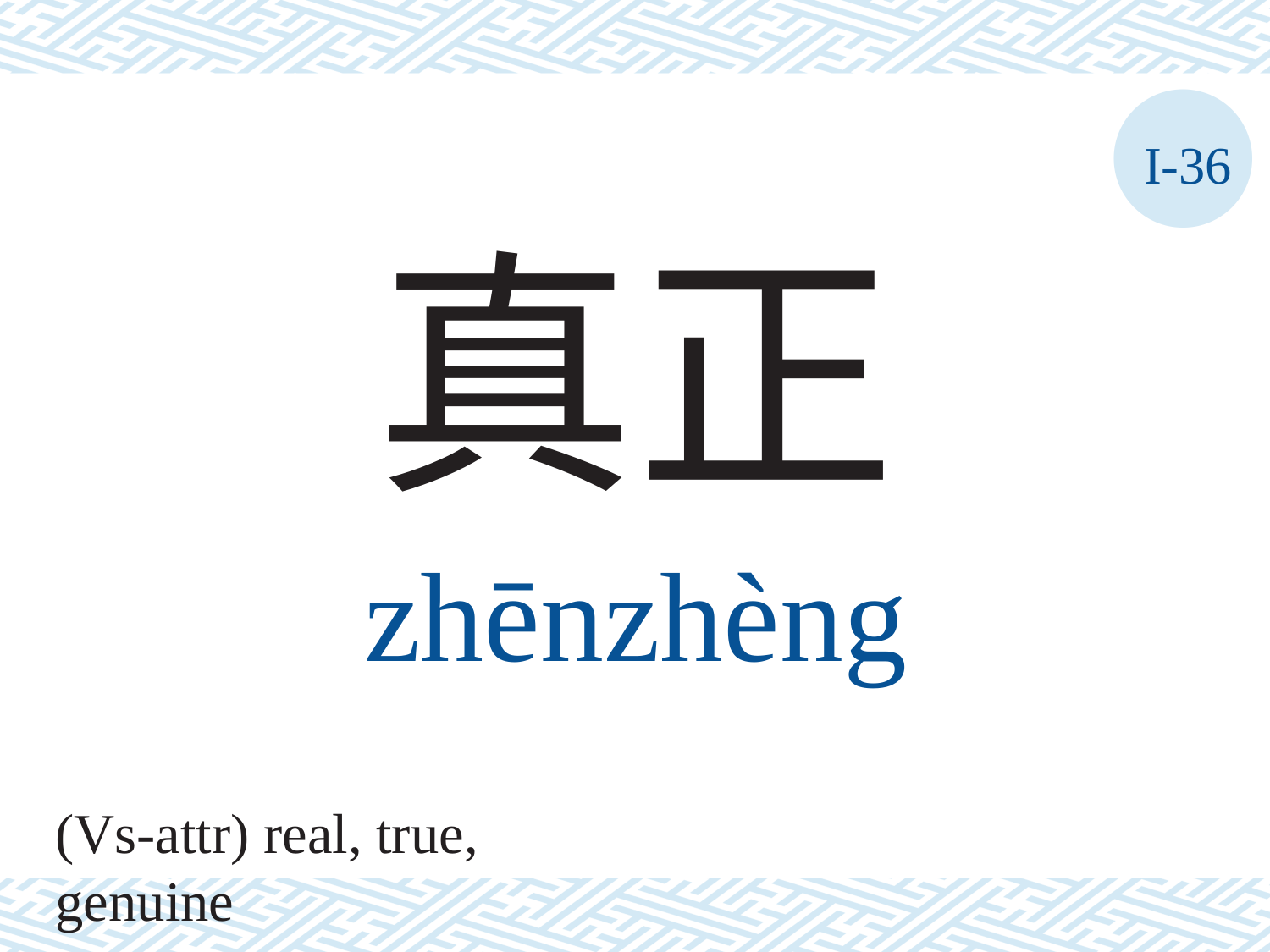

I-36
真正
zhēnzhèng
(Vs-attr) real, true, genuine